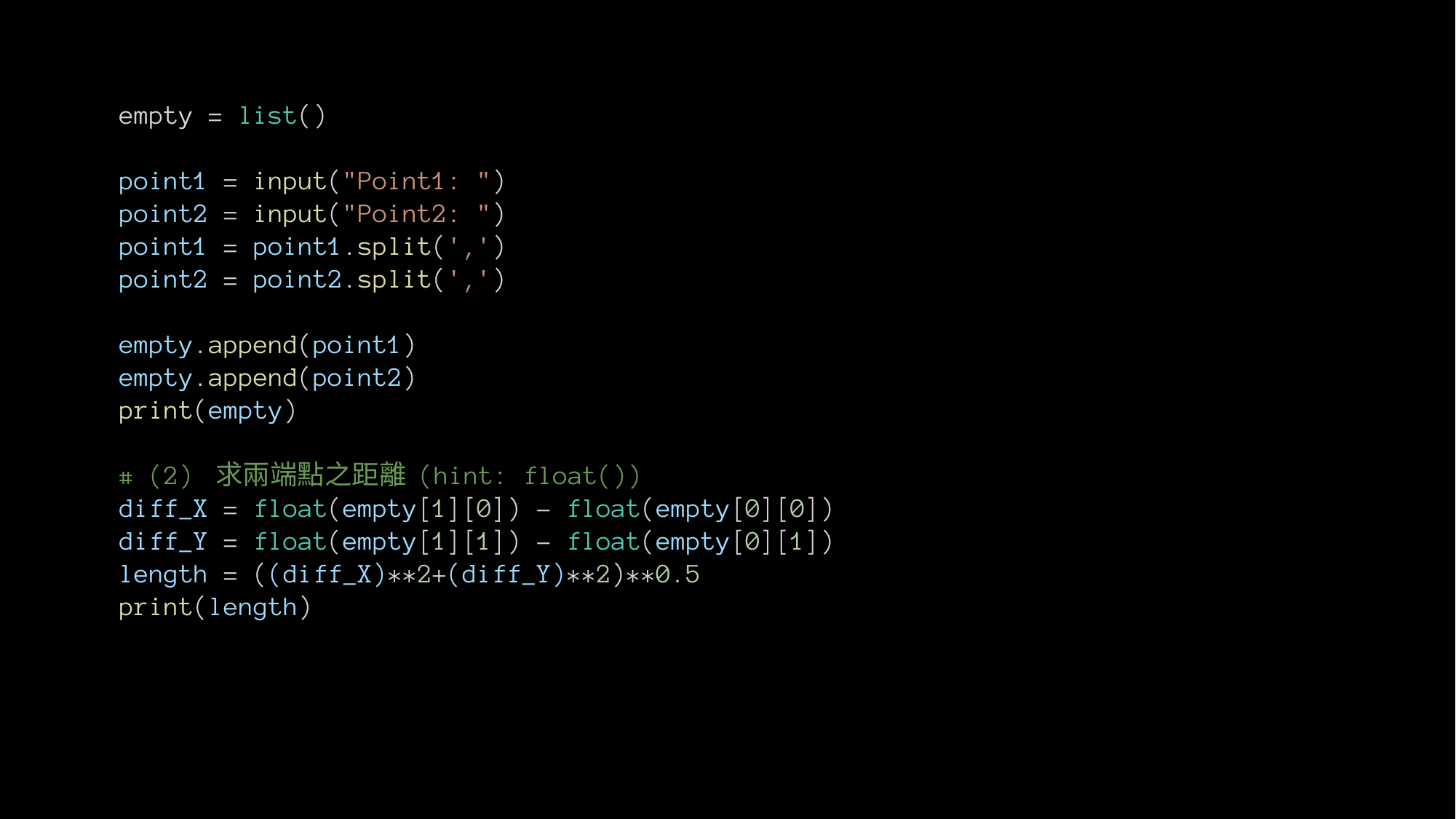

empty = list()

point1 = input("Point1: ")
point2 = input("Point2: ")
point1 = point1.split(',')
point2 = point2.split(',')
empty.append(point1)
empty.append(point2)
print(empty)
# (2) 求兩端點之距離 (hint: float())
diff_X = float(empty[1][0]) - float(empty[0][0])
diff_Y = float(empty[1][1]) - float(empty[0][1])
length = ((diff_X)**2+(diff_Y)**2)**0.5
print(length)